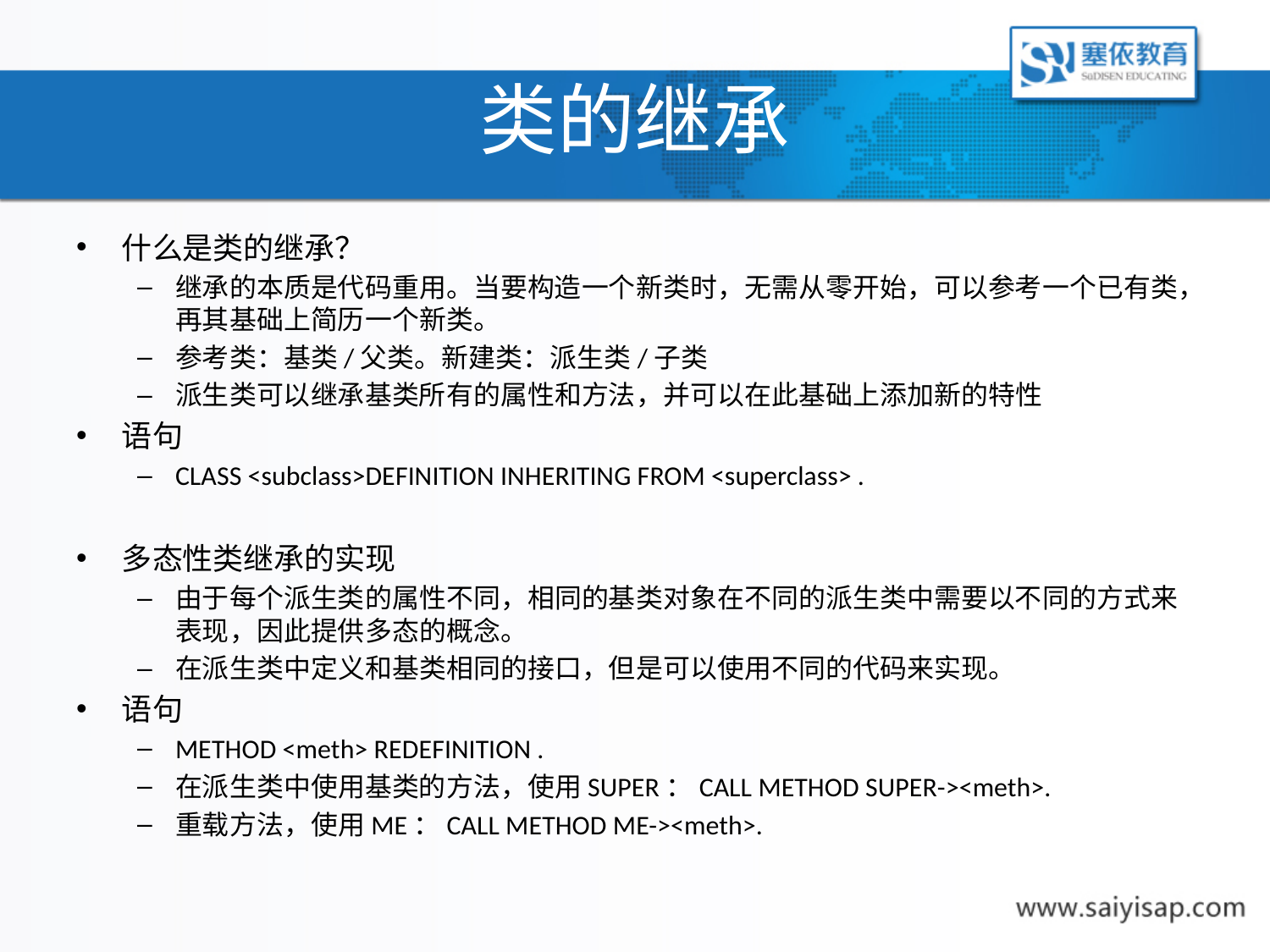

# 类的继承
什么是类的继承？
继承的本质是代码重用。当要构造一个新类时，无需从零开始，可以参考一个已有类，再其基础上简历一个新类。
参考类：基类/父类。新建类：派生类/子类
派生类可以继承基类所有的属性和方法，并可以在此基础上添加新的特性
语句
CLASS <subclass>DEFINITION INHERITING FROM <superclass> .

多态性类继承的实现
由于每个派生类的属性不同，相同的基类对象在不同的派生类中需要以不同的方式来表现，因此提供多态的概念。
在派生类中定义和基类相同的接口，但是可以使用不同的代码来实现。
语句
METHOD <meth> REDEFINITION .
在派生类中使用基类的方法，使用SUPER：CALL METHOD SUPER-><meth>.
重载方法，使用ME：CALL METHOD ME-><meth>.